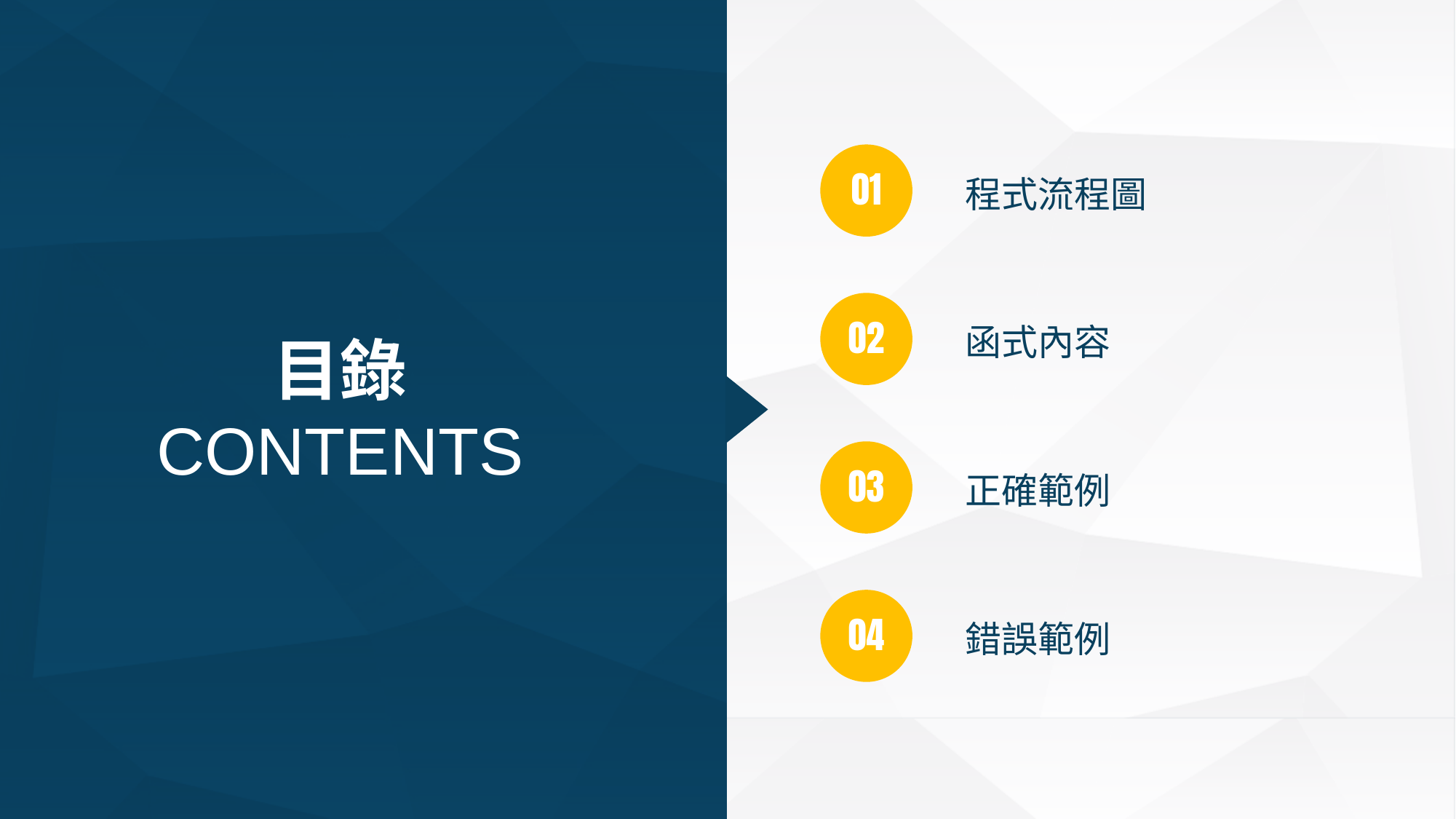

01
 程式流程圖
02
 函式內容
目錄
CONTENTS

03
 正確範例
04
 錯誤範例